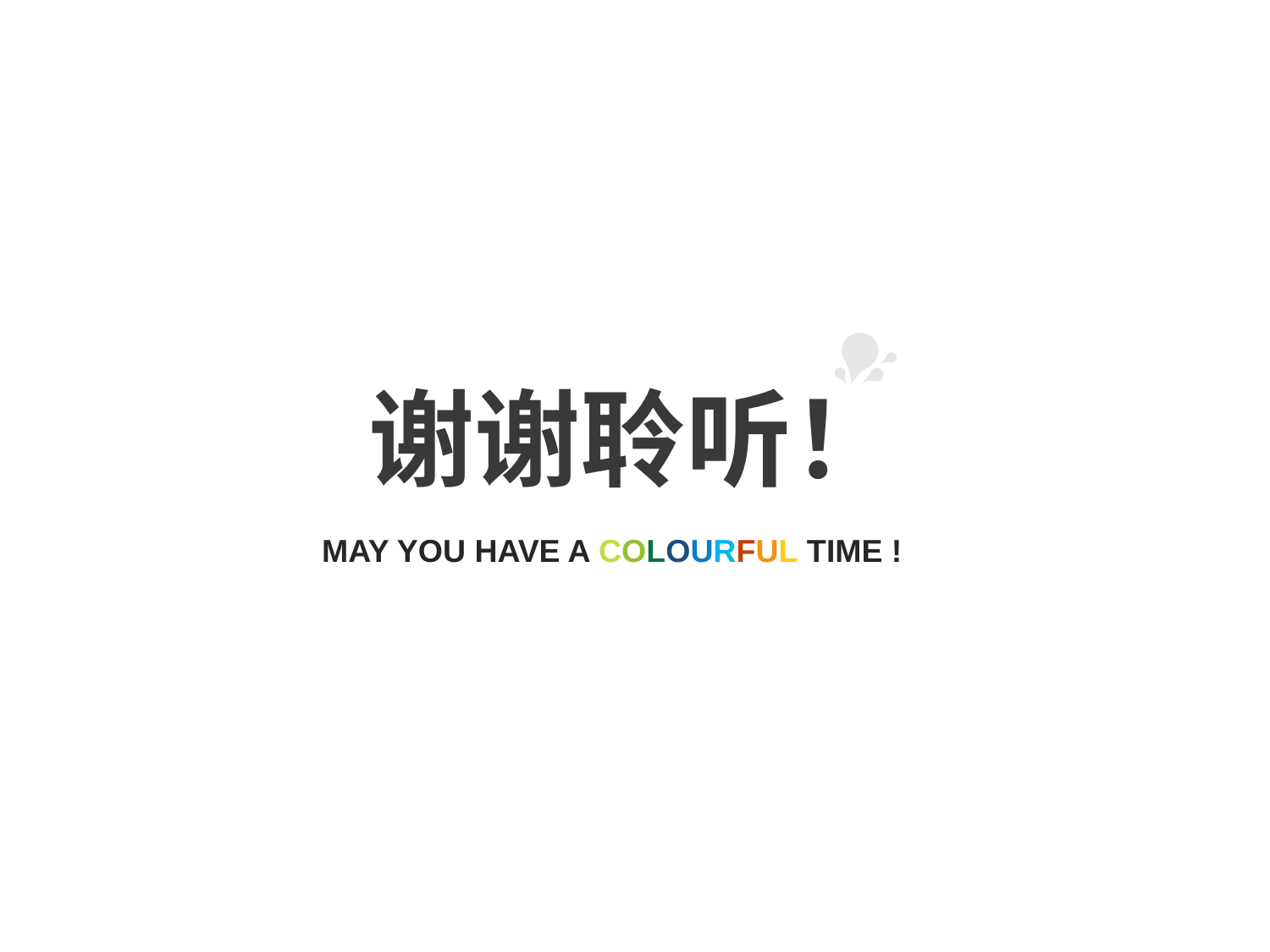

谢谢聆听！

MAY YOU HAVE A COLOURFUL TIME !